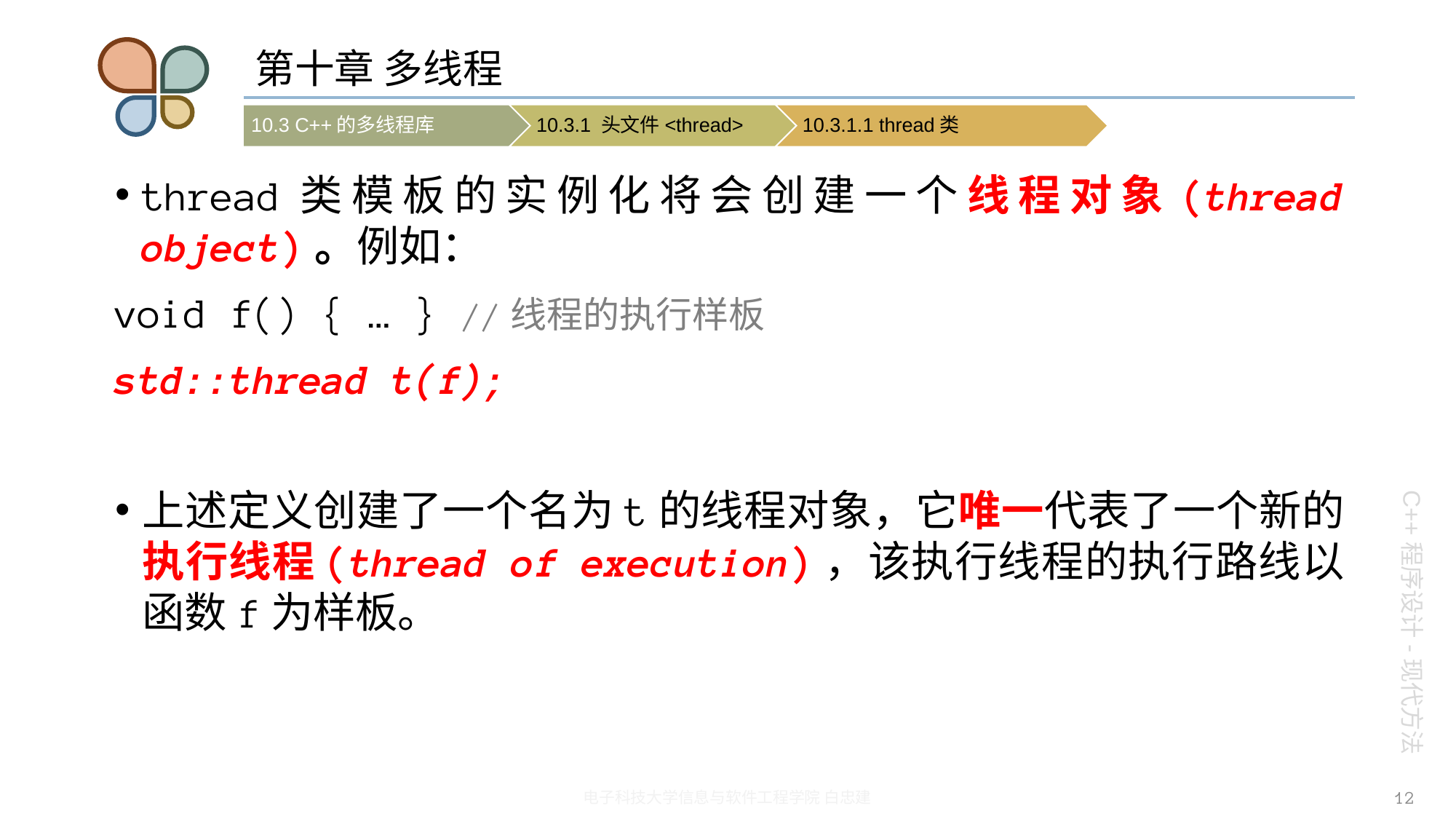

# 第十章 多线程
10.3 C++的多线程库
10.3.1 头文件<thread>
10.3.1.1 thread类
thread类模板的实例化将会创建一个线程对象(thread object)。例如：
void f() { … } //线程的执行样板
std::thread t(f);

上述定义创建了一个名为t的线程对象，它唯一代表了一个新的执行线程(thread of execution)，该执行线程的执行路线以函数f为样板。
12